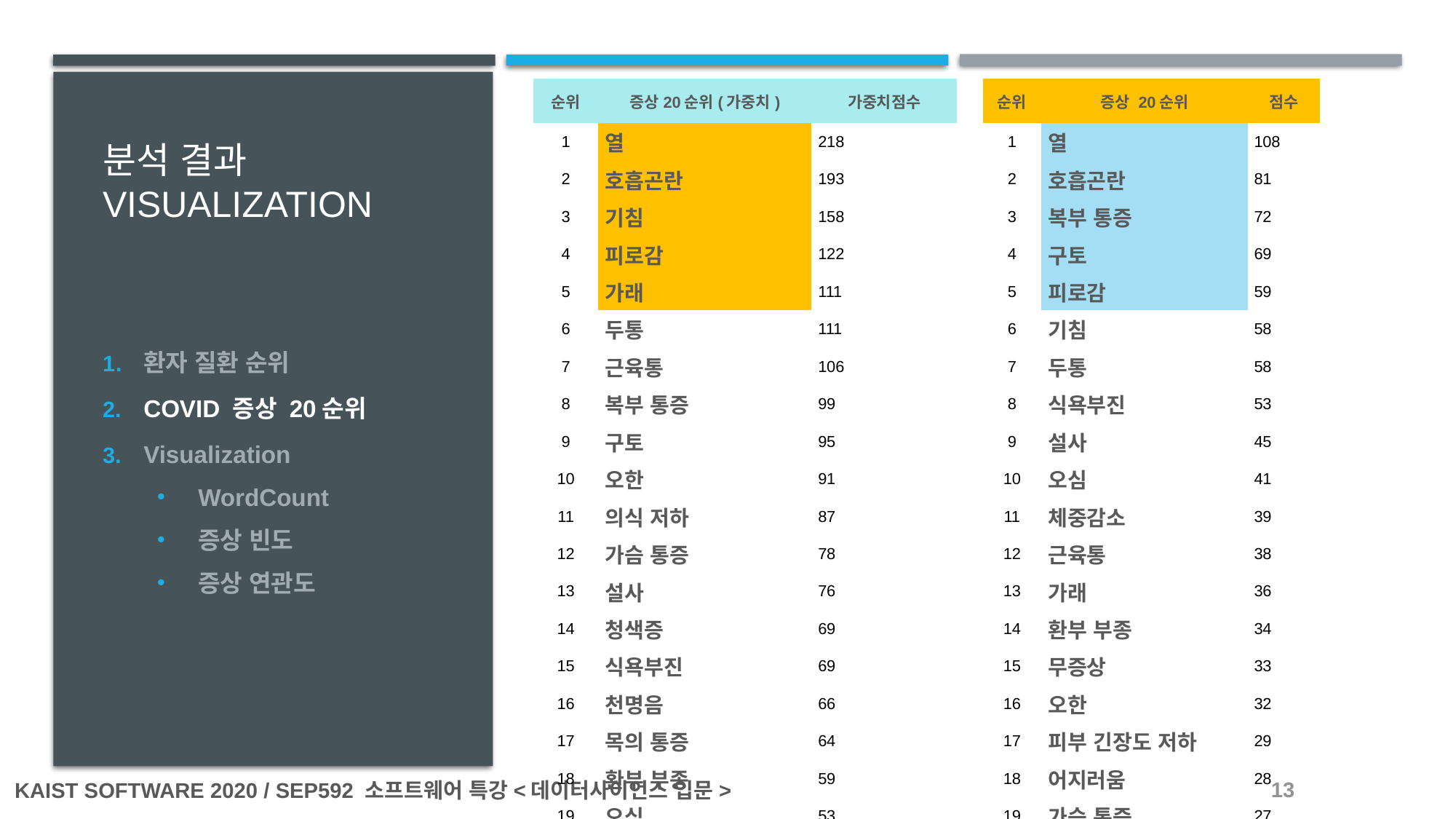

| 순위 | 증상20순위(가중치) | 가중치점수 |  | 순위 | 증상 20순위 | 점수 |
| --- | --- | --- | --- | --- | --- | --- |
| 1 | 열 | 218 |  | 1 | 열 | 108 |
| 2 | 호흡곤란 | 193 |  | 2 | 호흡곤란 | 81 |
| 3 | 기침 | 158 |  | 3 | 복부 통증 | 72 |
| 4 | 피로감 | 122 |  | 4 | 구토 | 69 |
| 5 | 가래 | 111 |  | 5 | 피로감 | 59 |
| 6 | 두통 | 111 |  | 6 | 기침 | 58 |
| 7 | 근육통 | 106 |  | 7 | 두통 | 58 |
| 8 | 복부 통증 | 99 |  | 8 | 식욕부진 | 53 |
| 9 | 구토 | 95 |  | 9 | 설사 | 45 |
| 10 | 오한 | 91 |  | 10 | 오심 | 41 |
| 11 | 의식 저하 | 87 |  | 11 | 체중감소 | 39 |
| 12 | 가슴 통증 | 78 |  | 12 | 근육통 | 38 |
| 13 | 설사 | 76 |  | 13 | 가래 | 36 |
| 14 | 청색증 | 69 |  | 14 | 환부 부종 | 34 |
| 15 | 식욕부진 | 69 |  | 15 | 무증상 | 33 |
| 16 | 천명음 | 66 |  | 16 | 오한 | 32 |
| 17 | 목의 통증 | 64 |  | 17 | 피부 긴장도 저하 | 29 |
| 18 | 환부 부종 | 59 |  | 18 | 어지러움 | 28 |
| 19 | 오심 | 53 |  | 19 | 가슴 통증 | 27 |
| 20 | 체중감소 | 48 |  | 20 | 황달 | 26 |
# 분석 결과 Visualization
환자 질환 순위
COVID 증상 20순위
Visualization
WordCount
증상 빈도
증상 연관도
13